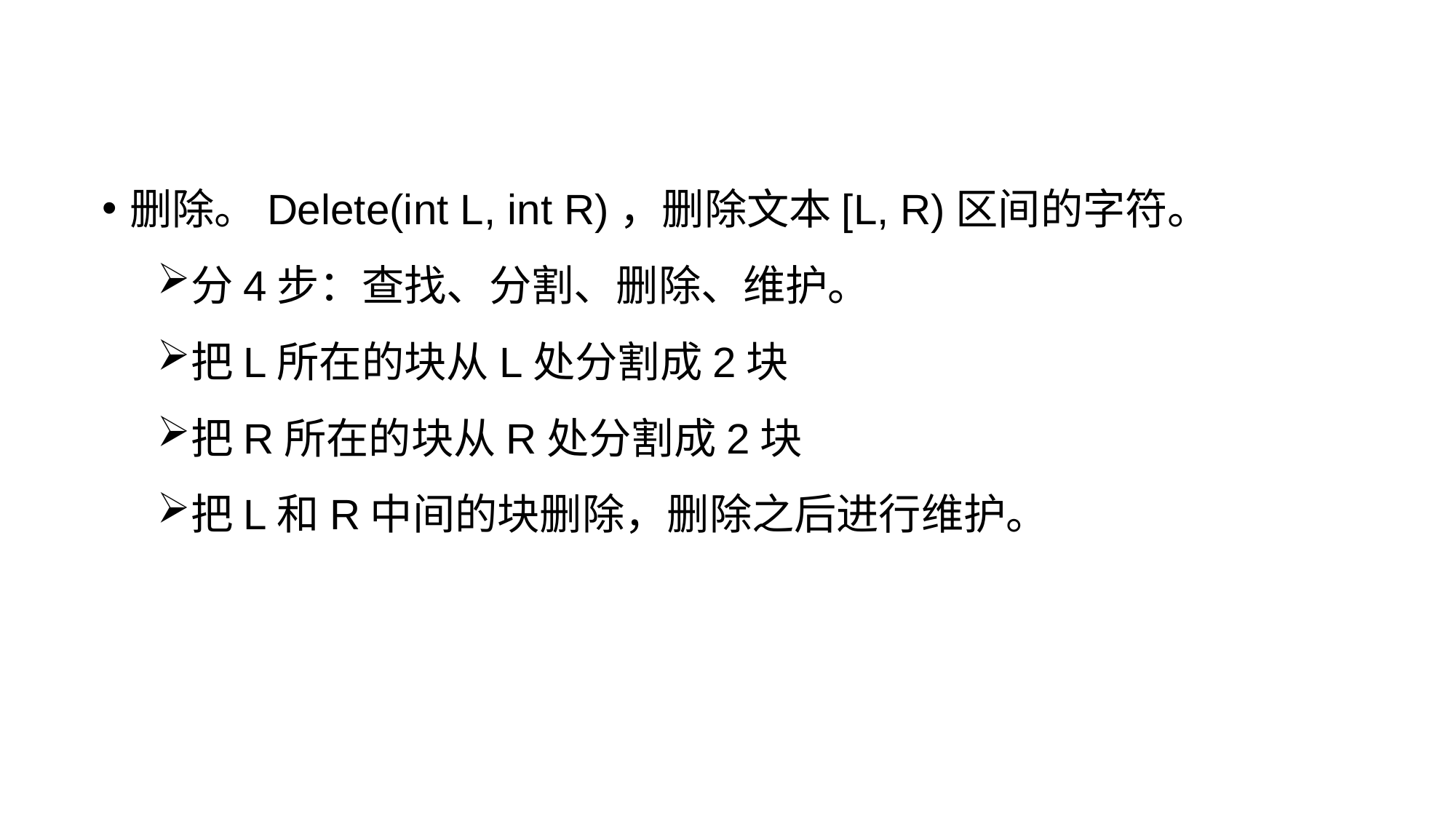

删除。Delete(int L, int R)，删除文本[L, R)区间的字符。
分4步：查找、分割、删除、维护。
把L所在的块从L处分割成2块
把R所在的块从R处分割成2块
把L和R中间的块删除，删除之后进行维护。